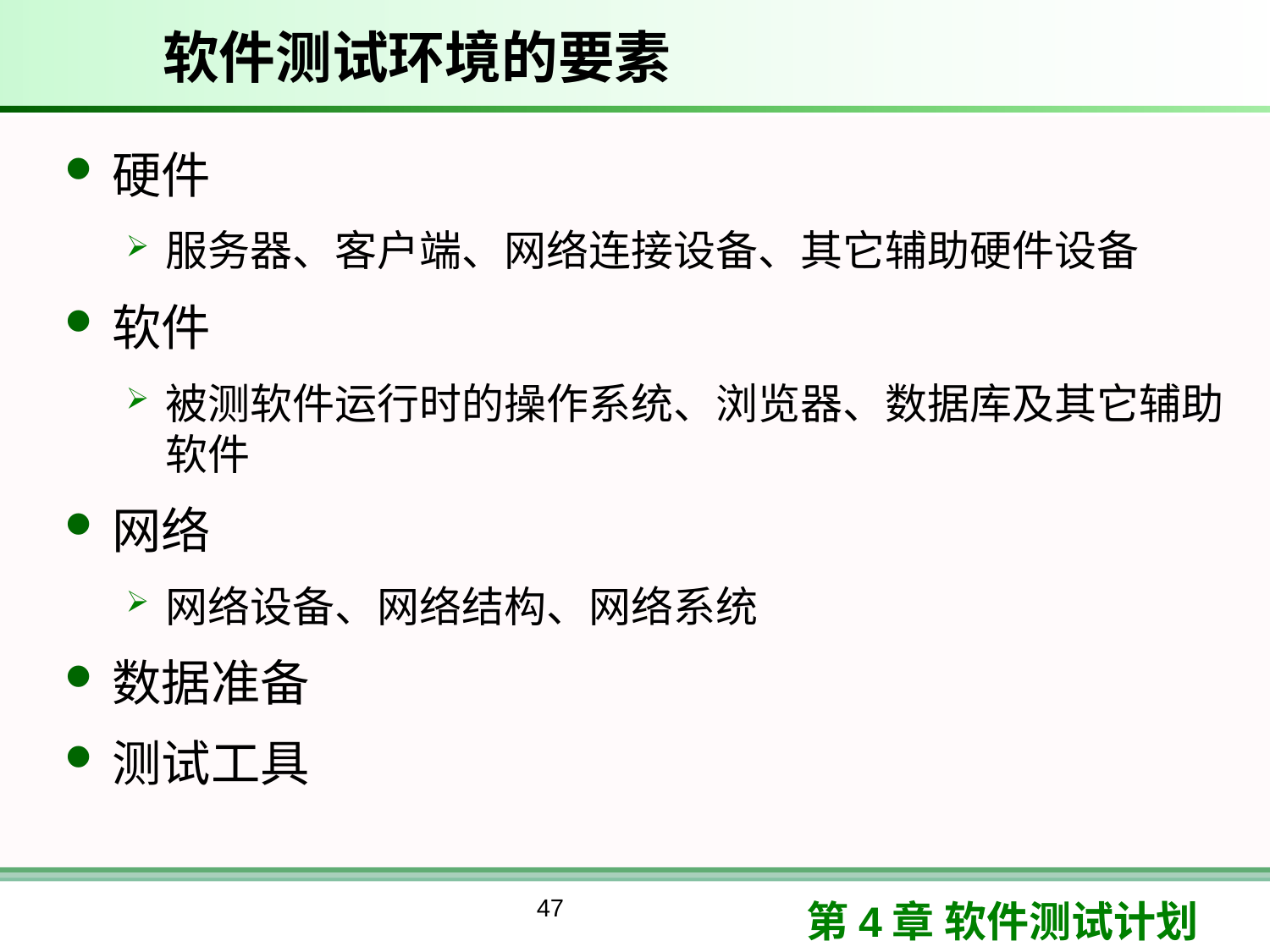

# 软件测试环境的要素
硬件
服务器、客户端、网络连接设备、其它辅助硬件设备
软件
被测软件运行时的操作系统、浏览器、数据库及其它辅助软件
网络
网络设备、网络结构、网络系统
数据准备
测试工具
47